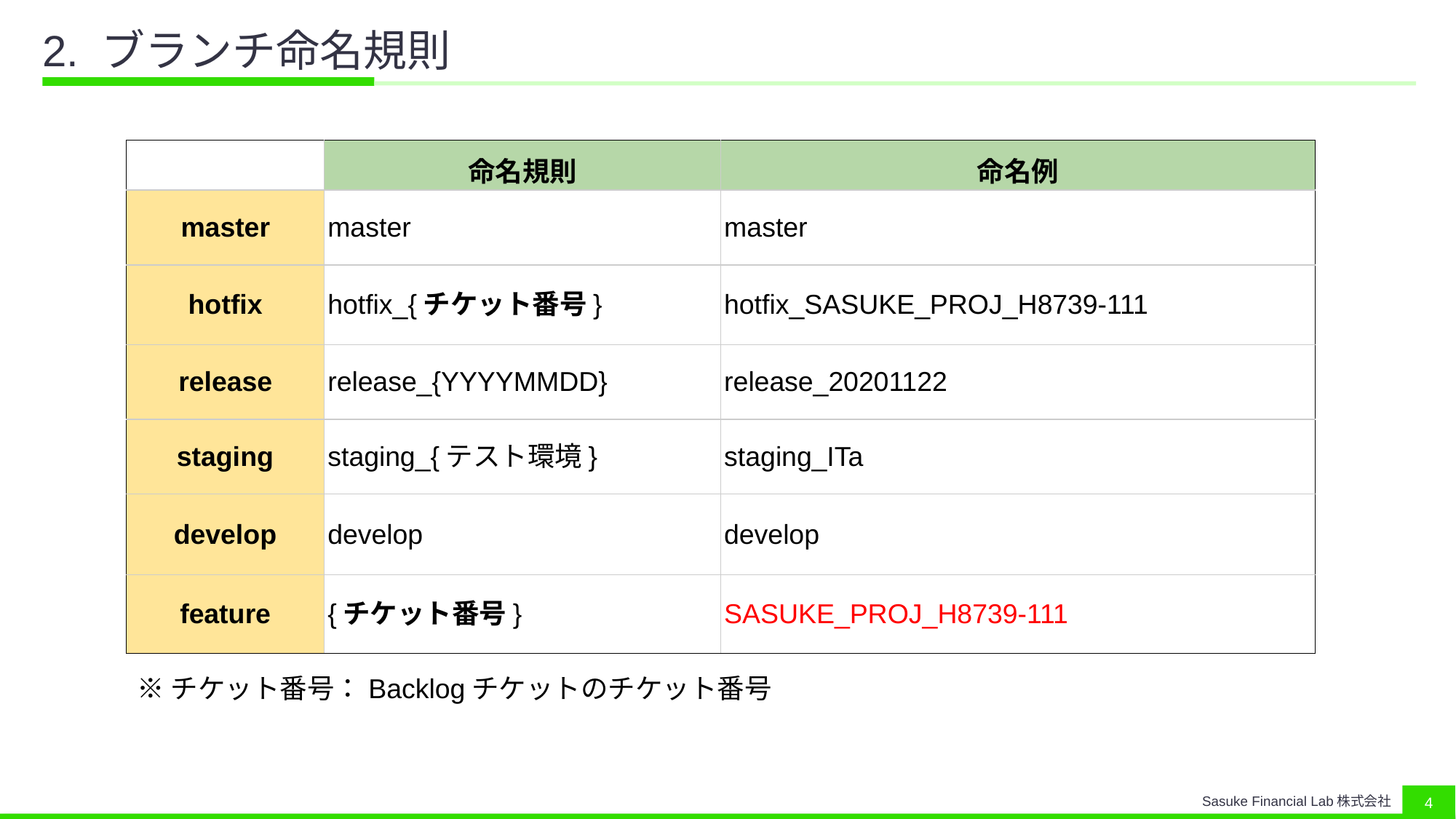

# 2. ブランチ命名規則
|  | 命名規則 | 命名例 |
| --- | --- | --- |
| master | master | master |
| hotfix | hotfix\_{チケット番号} | hotfix\_SASUKE\_PROJ\_H8739-111 |
| release | release\_{YYYYMMDD} | release\_20201122 |
| staging | staging\_{テスト環境} | staging\_ITa |
| develop | develop | develop |
| feature | {チケット番号} | SASUKE\_PROJ\_H8739-111 |
※チケット番号：Backlogチケットのチケット番号
4
Sasuke Financial Lab株式会社